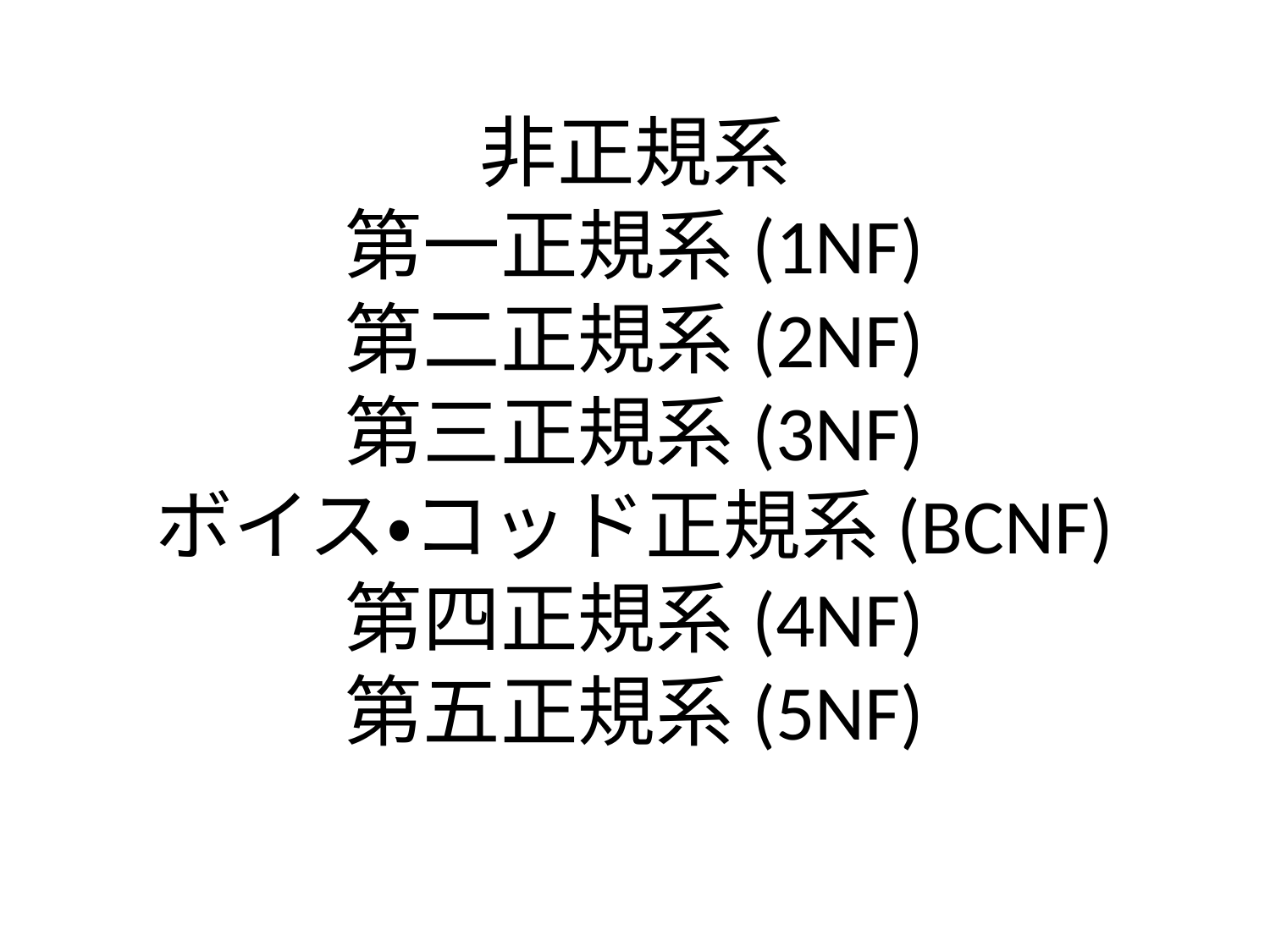

# 非正規系 第一正規系(1NF) 第二正規系(2NF) 第三正規系(3NF) ボイス・コッド正規系(BCNF) 第四正規系(4NF) 第五正規系(5NF)